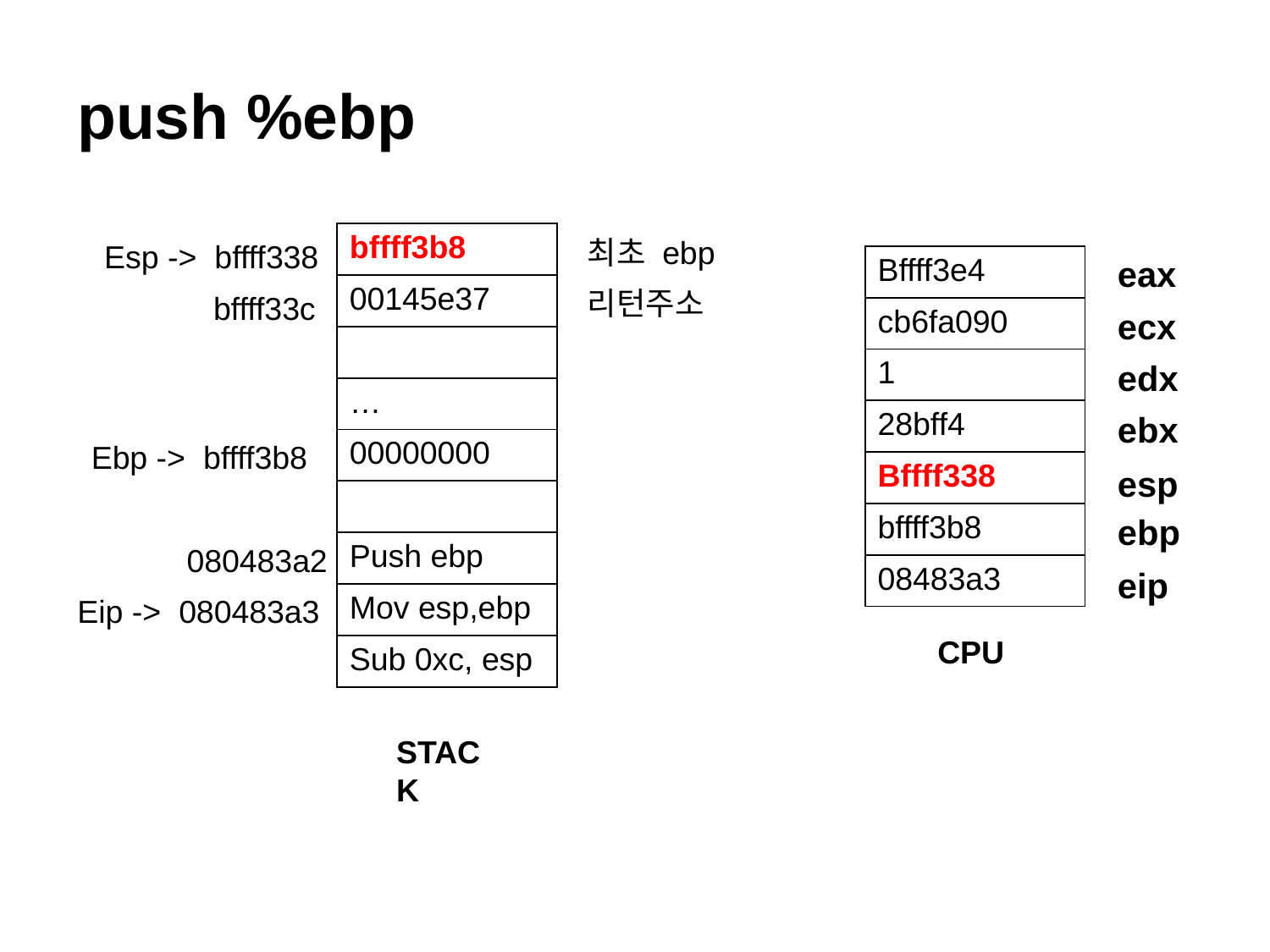

push %ebp
| bffff3b8 |
| --- |
| 00145e37 |
|  |
| … |
| 00000000 |
|  |
| Push ebp |
| Mov esp,ebp |
| Sub 0xc, esp |
최초 ebp
Esp ->  bffff338
| Bffff3e4 |
| --- |
| cb6fa090 |
| 1 |
| 28bff4 |
| Bffff338 |
| bffff3b8 |
| 08483a3 |
eax
리턴주소
bffff33c
ecx
edx
ebx
Ebp ->  bffff3b8
esp
ebp
080483a2
eip
Eip ->  080483a3
CPU
STACK